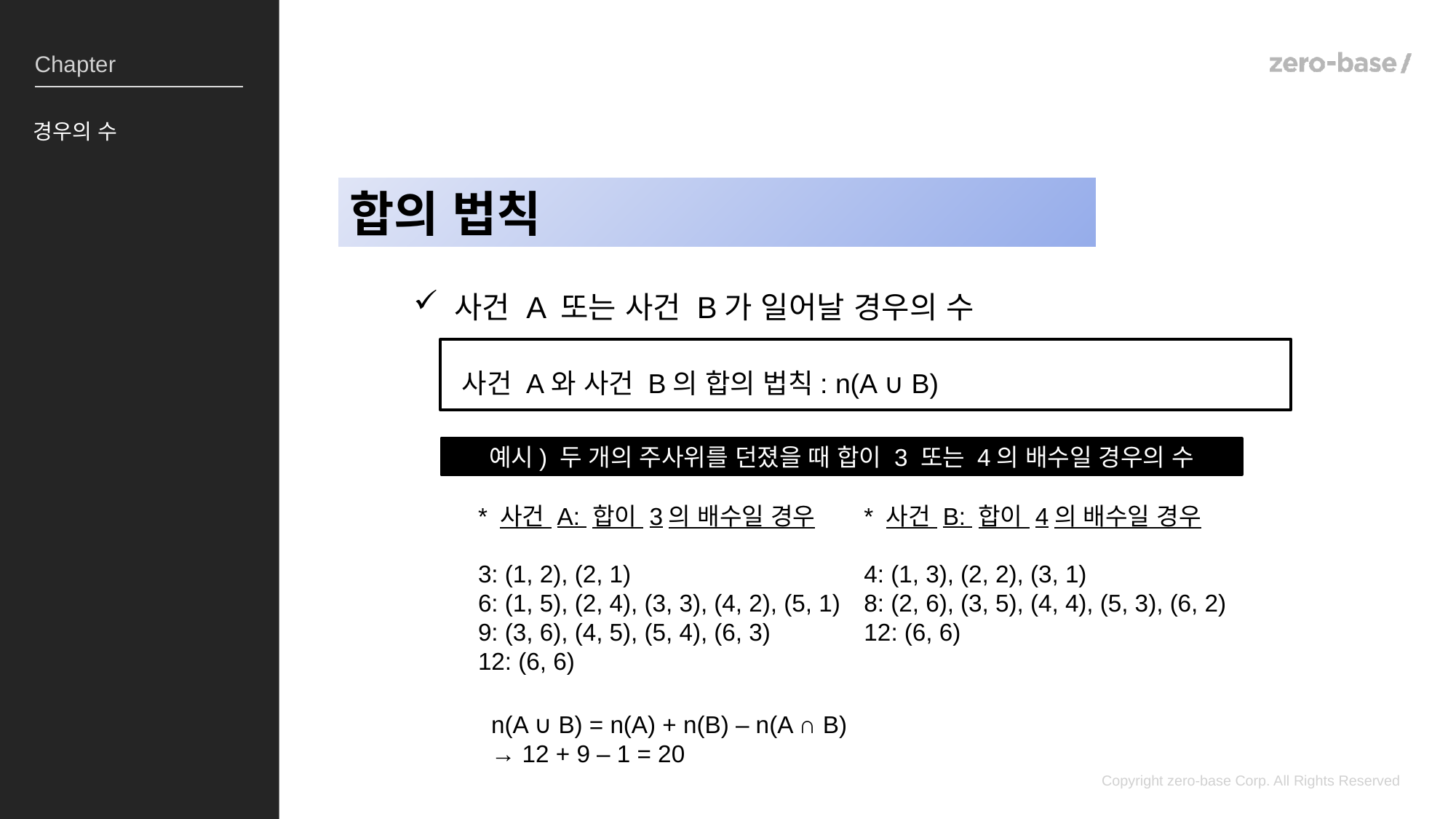

경우의 수
합의 법칙
사건 A 또는 사건 B가 일어날 경우의 수
사건 A와 사건 B의 합의 법칙: n(A ∪ B)
예시) 두 개의 주사위를 던졌을 때 합이 3 또는 4의 배수일 경우의 수
* 사건 A: 합이 3의 배수일 경우

3: (1, 2), (2, 1)
6: (1, 5), (2, 4), (3, 3), (4, 2), (5, 1)
9: (3, 6), (4, 5), (5, 4), (6, 3)
12: (6, 6)
* 사건 B: 합이 4의 배수일 경우

4: (1, 3), (2, 2), (3, 1)
8: (2, 6), (3, 5), (4, 4), (5, 3), (6, 2)
12: (6, 6)
n(A ∪ B) = n(A) + n(B) – n(A ∩ B)
→ 12 + 9 – 1 = 20